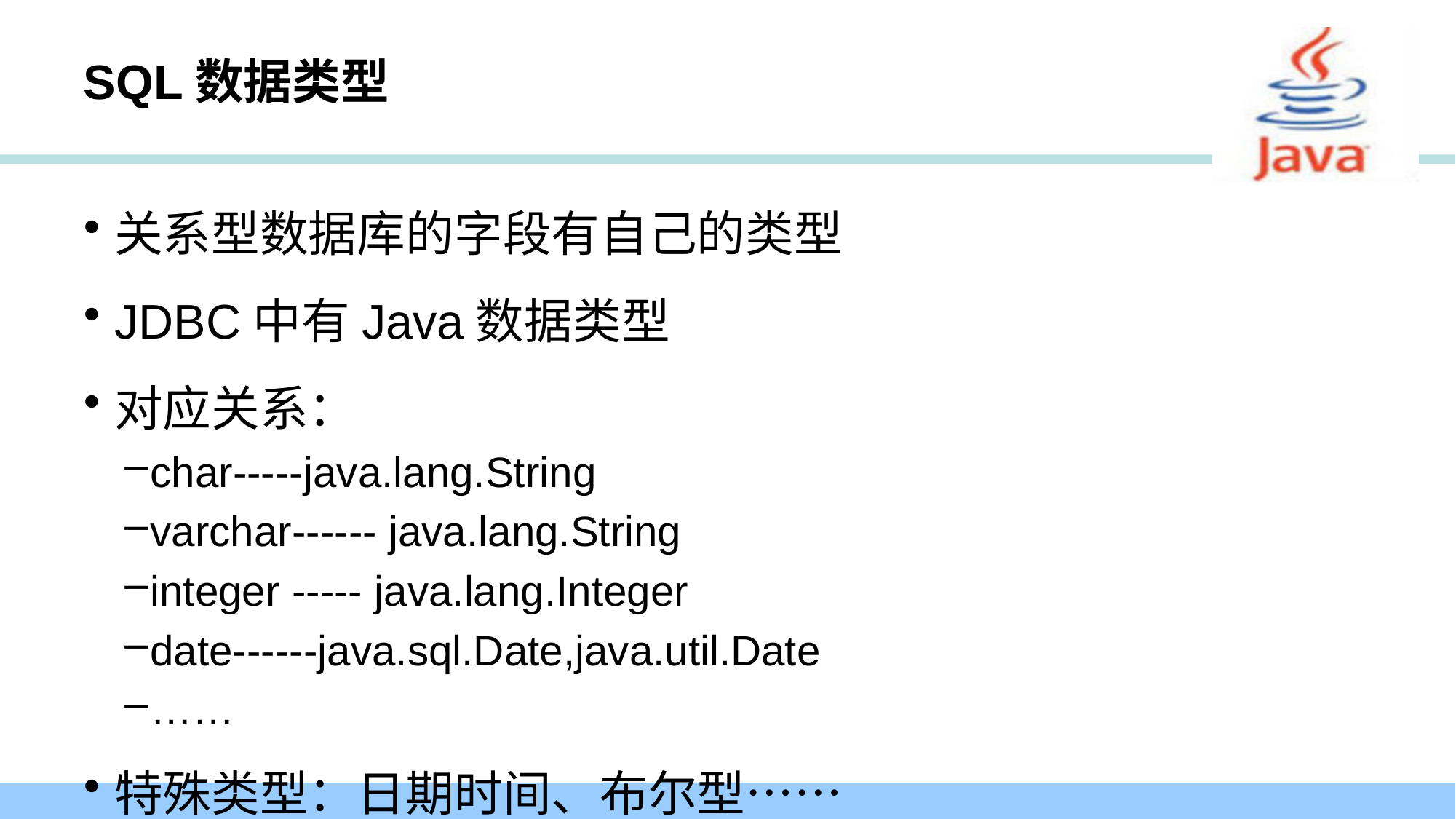

# SQL数据类型
关系型数据库的字段有自己的类型
JDBC中有Java数据类型
对应关系：
char-----java.lang.String
varchar------ java.lang.String
integer ----- java.lang.Integer
date------java.sql.Date,java.util.Date
……
特殊类型：日期时间、布尔型……